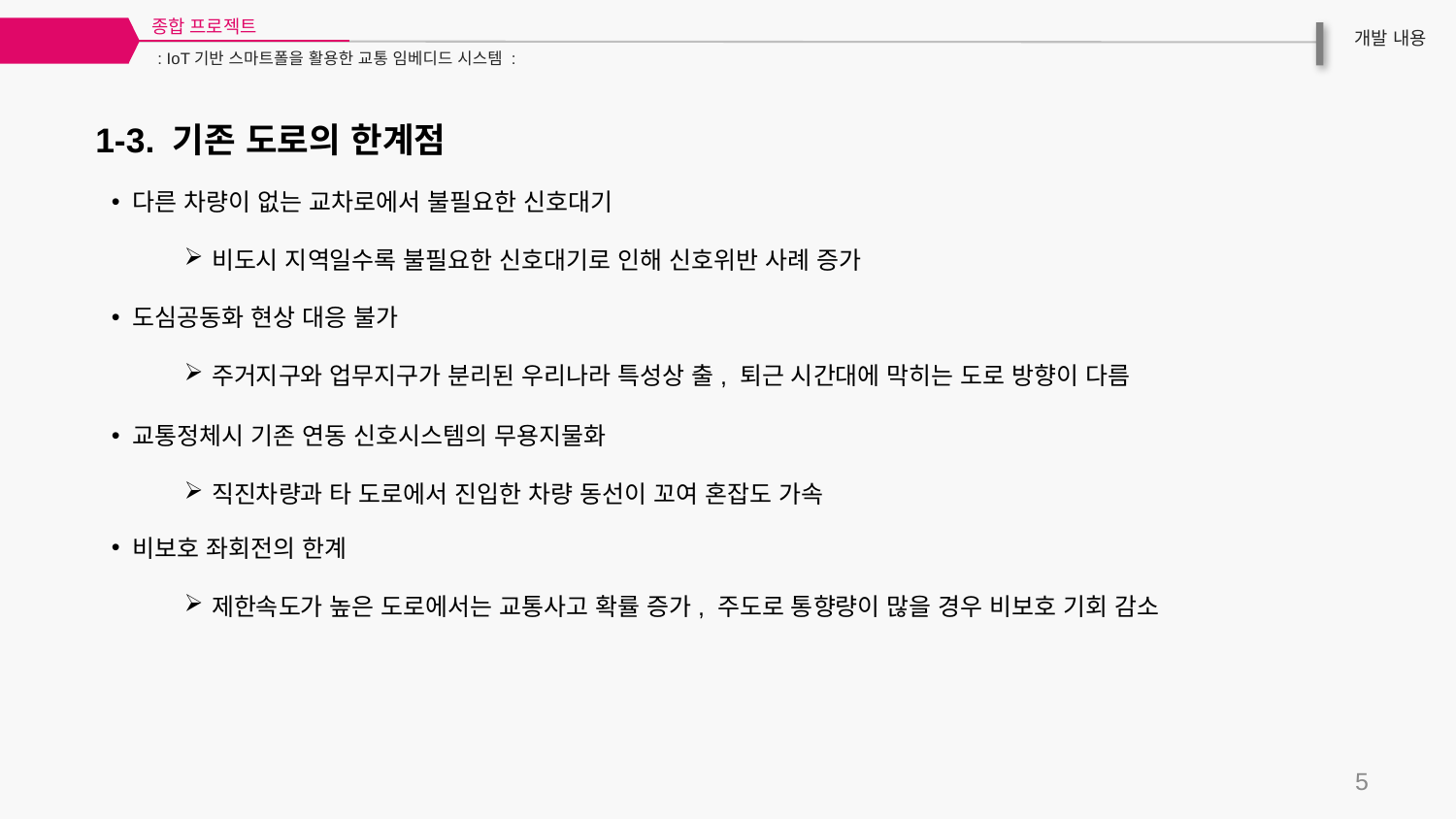

종합 프로젝트

03
개발 내용

: IoT기반 스마트폴을 활용한 교통 임베디드 시스템 :
1-3. 기존 도로의 한계점
 다른 차량이 없는 교차로에서 불필요한 신호대기

비도시 지역일수록 불필요한 신호대기로 인해 신호위반 사례 증가
 도심공동화 현상 대응 불가

주거지구와 업무지구가 분리된 우리나라 특성상 출, 퇴근 시간대에 막히는 도로 방향이 다름
 교통정체시 기존 연동 신호시스템의 무용지물화

직진차량과 타 도로에서 진입한 차량 동선이 꼬여 혼잡도 가속
 비보호 좌회전의 한계

제한속도가 높은 도로에서는 교통사고 확률 증가, 주도로 통향량이 많을 경우 비보호 기회 감소
5